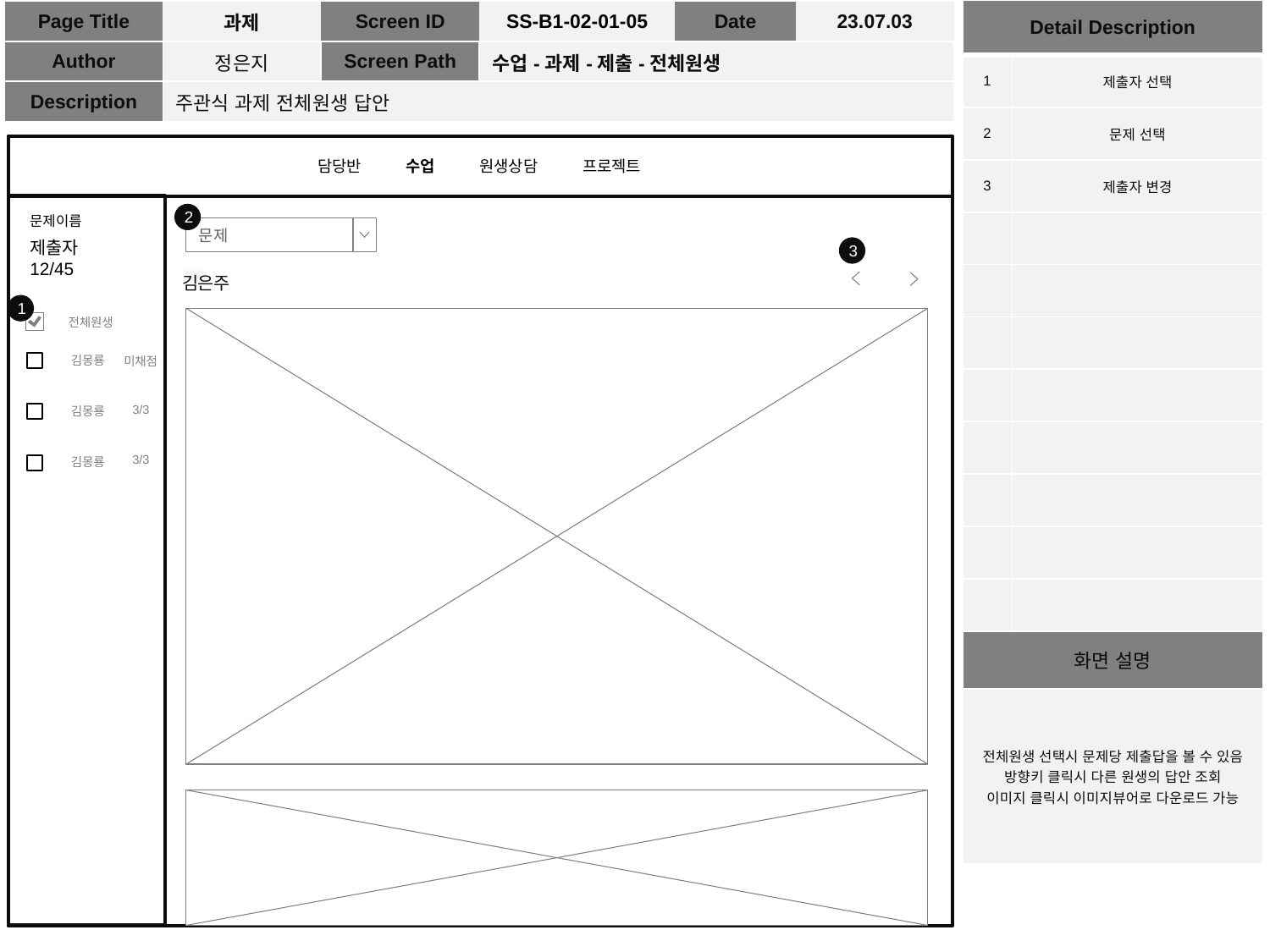

| Detail Description |  |
| --- | --- |
| 1 | 제출자 선택 |
| 2 | 문제 선택 |
| 3 | 제출자 변경 |
|  |  |
|  |  |
|  |  |
|  |  |
|  |  |
|  |  |
|  |  |
|  |  |
| 화면 설명 |  |
| 전체원생 선택시 문제당 제출답을 볼 수 있음 방향키 클릭시 다른 원생의 답안 조회 이미지 클릭시 이미지뷰어로 다운로드 가능 |  |
| Page Title | 과제 | Screen ID | SS-B1-02-01-05 | Date | 23.07.03 |
| --- | --- | --- | --- | --- | --- |
| Author | 정은지 | Screen Path | 수업-과제-제출-전체원생 |  |  |
| Description | 주관식 과제 전체원생 답안 |  |  |  |  |

담당반          수업          원생상담          프로젝트

2
문제이름
문제

제출자
12/45
3
김은주

1
전체원생

김몽룡
미채점

3/3
김몽룡

3/3
김몽룡